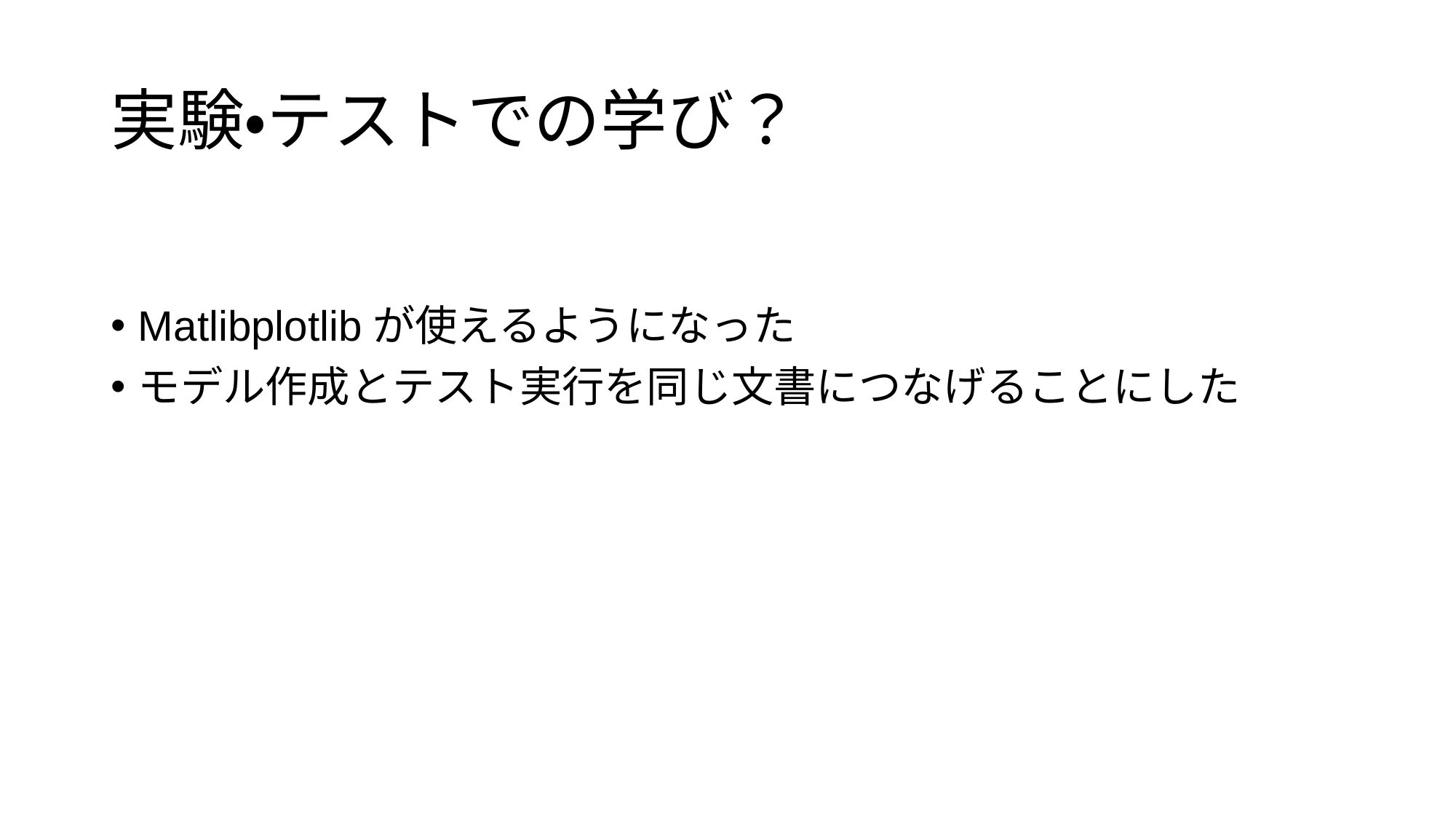

# 実験・テストでの学び？
Matlibplotlibが使えるようになった
モデル作成とテスト実行を同じ文書につなげることにした